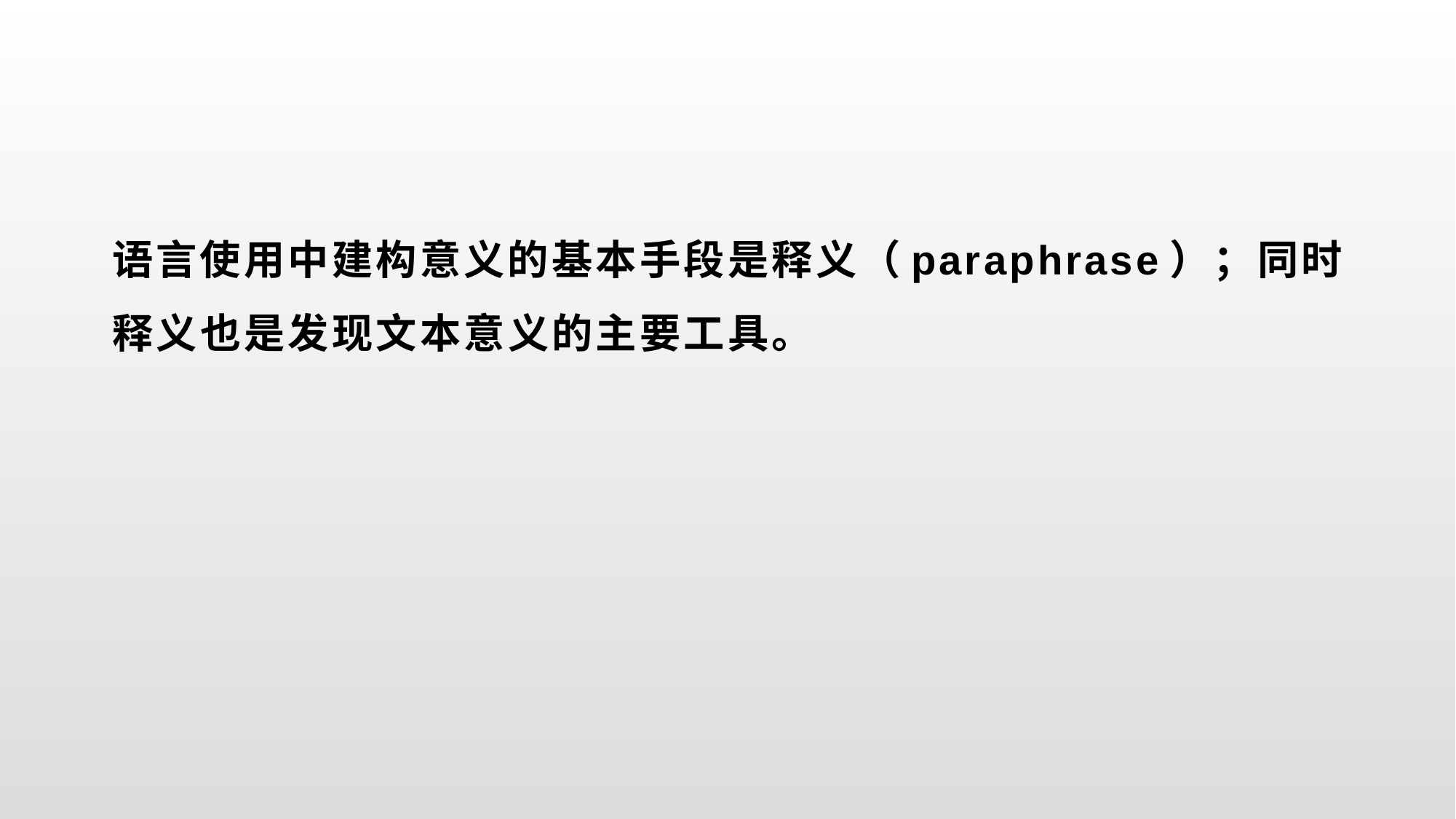

# 语言使用中建构意义的基本手段是释义（paraphrase）；同时释义也是发现文本意义的主要工具。